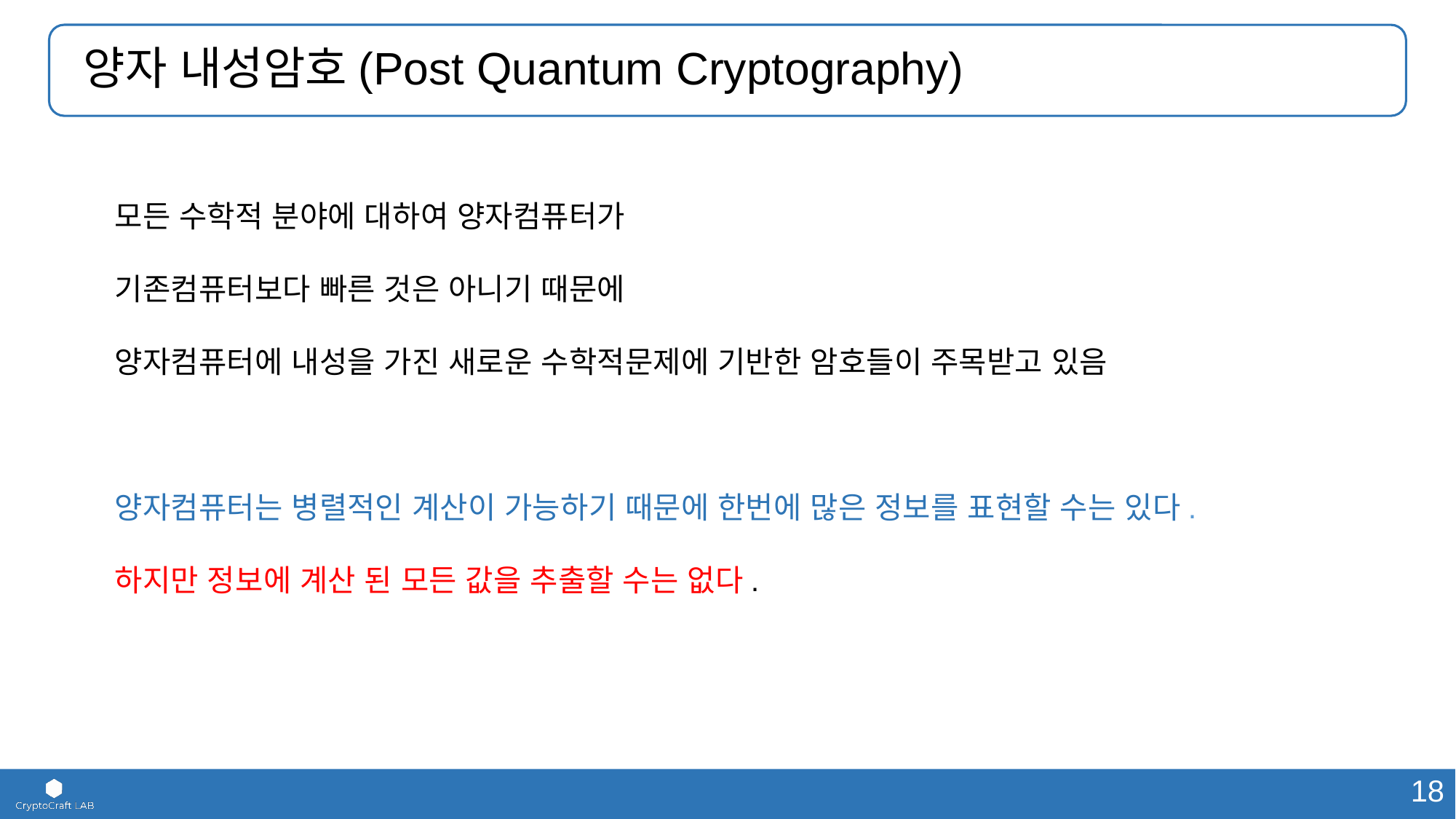

# 양자 내성암호(Post Quantum Cryptography)
모든 수학적 분야에 대하여 양자컴퓨터가

기존컴퓨터보다 빠른 것은 아니기 때문에

양자컴퓨터에 내성을 가진 새로운 수학적문제에 기반한 암호들이 주목받고 있음

양자컴퓨터는 병렬적인 계산이 가능하기 때문에 한번에 많은 정보를 표현할 수는 있다.

하지만 정보에 계산 된 모든 값을 추출할 수는 없다.